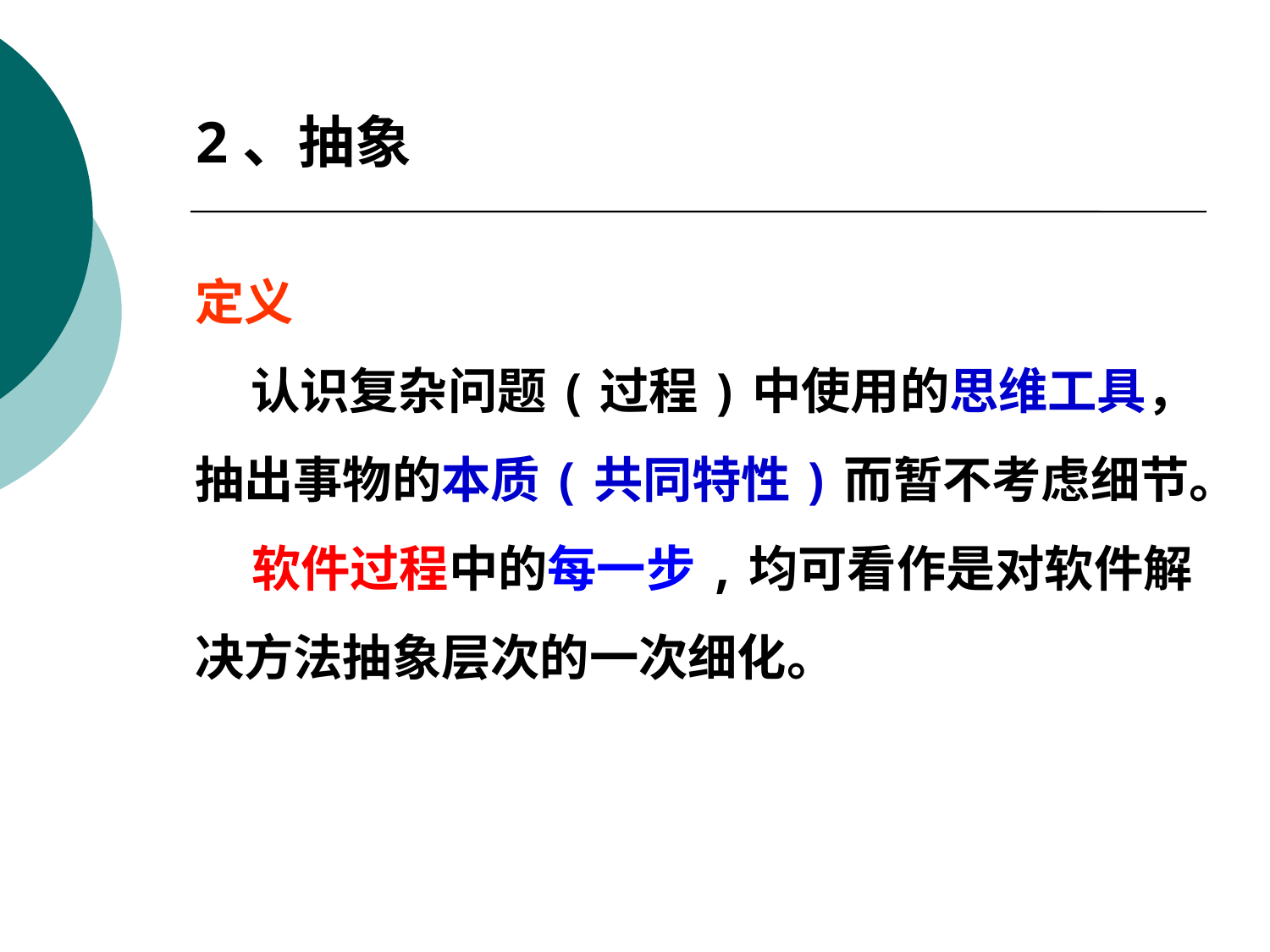

2、抽象
定义
    认识复杂问题(过程)中使用的思维工具，抽出事物的本质(共同特性)而暂不考虑细节。
    软件过程中的每一步,均可看作是对软件解决方法抽象层次的一次细化。